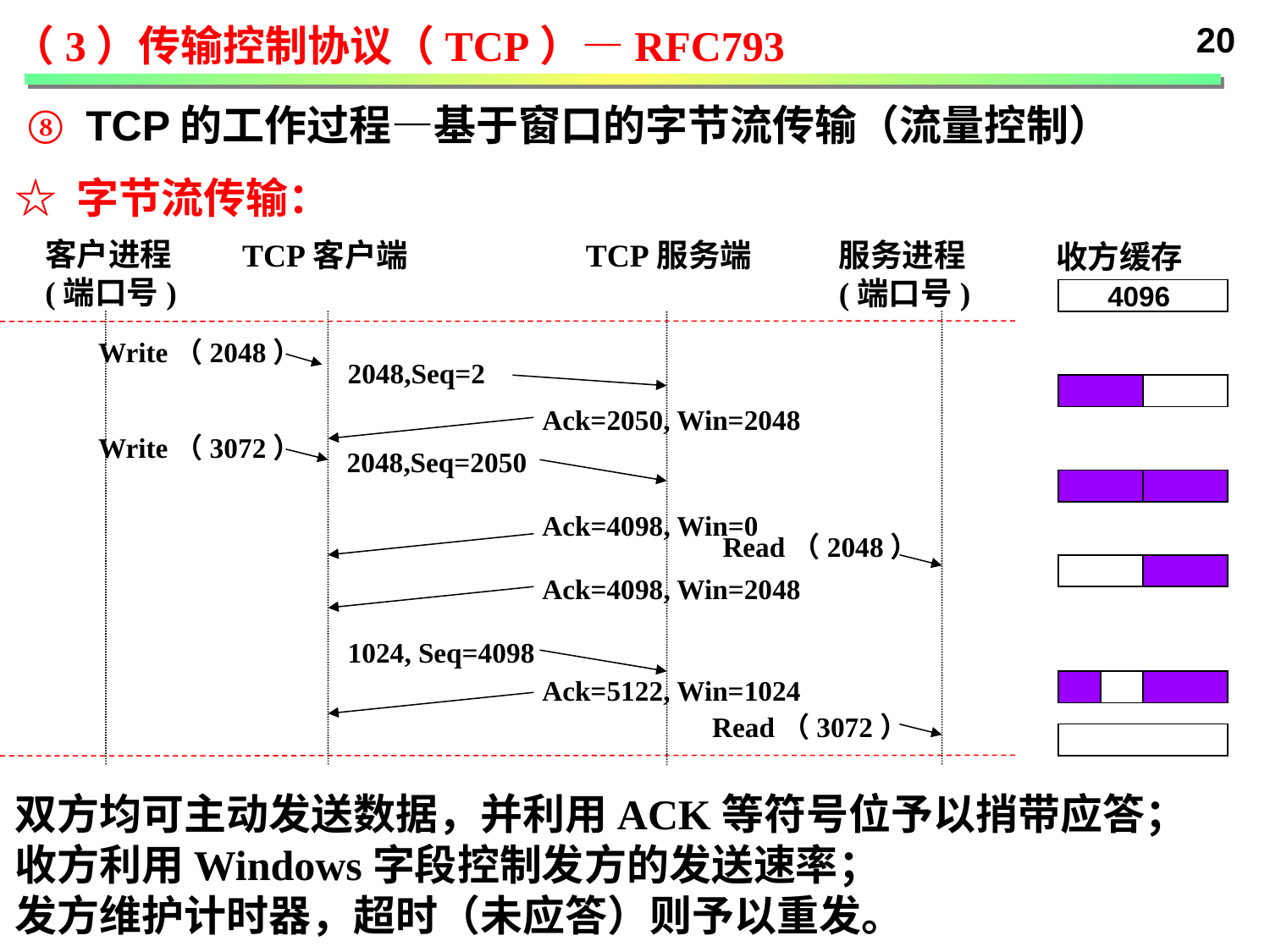

20
（3）传输控制协议（TCP）—RFC793

⑧  TCP的工作过程—基于窗口的字节流传输（流量控制）
☆ 字节流传输：
客户进程
(端口号)
TCP客户端
TCP服务端
服务进程
(端口号)
收方缓存
4096

Write（2048）
 2048,Seq=2

Ack=2050, Win=2048

Write（3072）
 2048,Seq=2050

Ack=4098, Win=0
Read（2048）

Ack=4098, Win=2048

 1024, Seq=4098

Ack=5122, Win=1024

Read（3072）

双方均可主动发送数据，并利用ACK等符号位予以捎带应答；
收方利用Windows字段控制发方的发送速率；
发方维护计时器，超时（未应答）则予以重发。